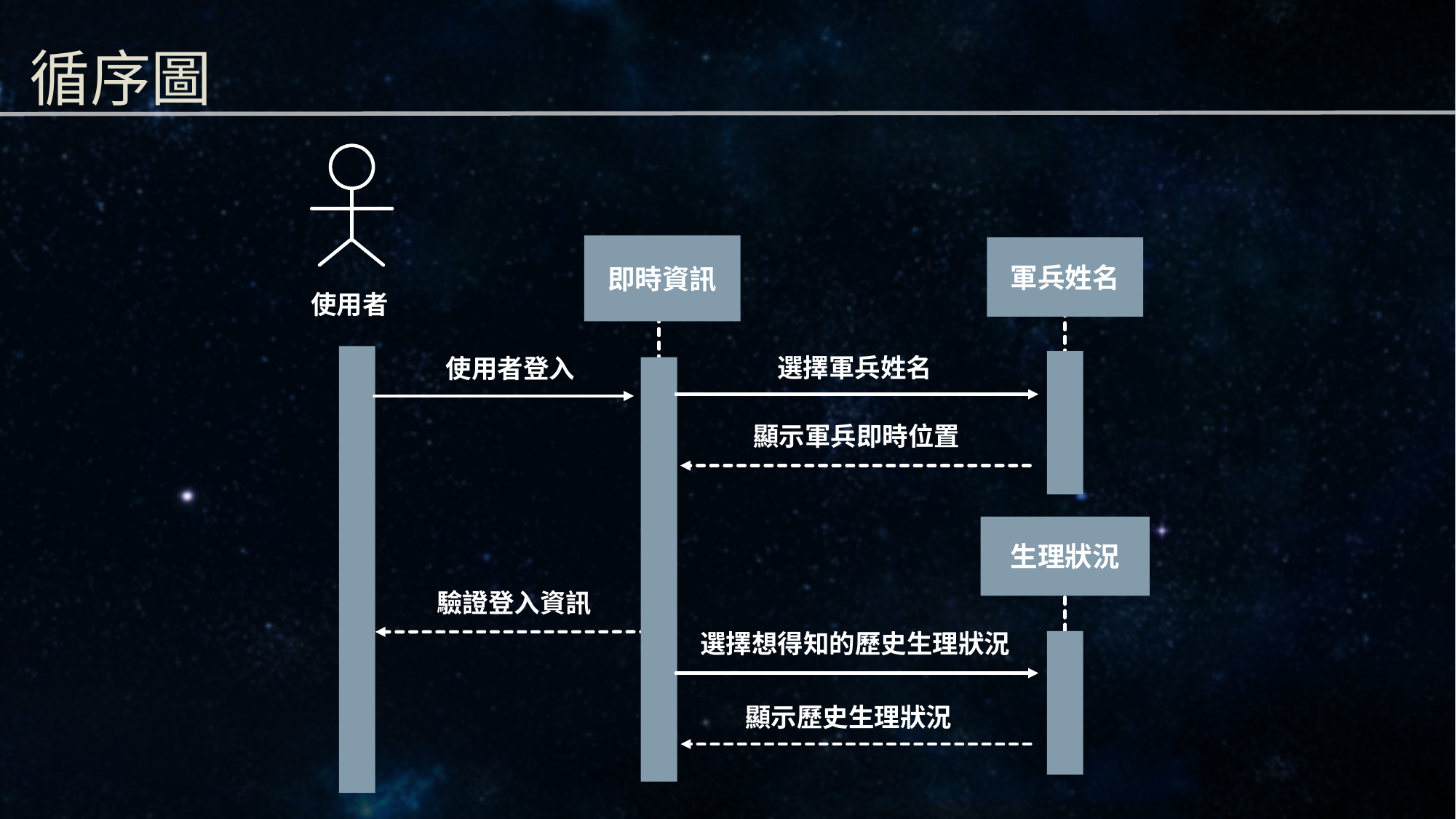

# 循序圖

即時資訊

軍兵姓名
使用者

選擇軍兵姓名
使用者登入

顯示軍兵即時位置

生理狀況
驗證登入資訊

選擇想得知的歷史生理狀況

顯示歷史生理狀況